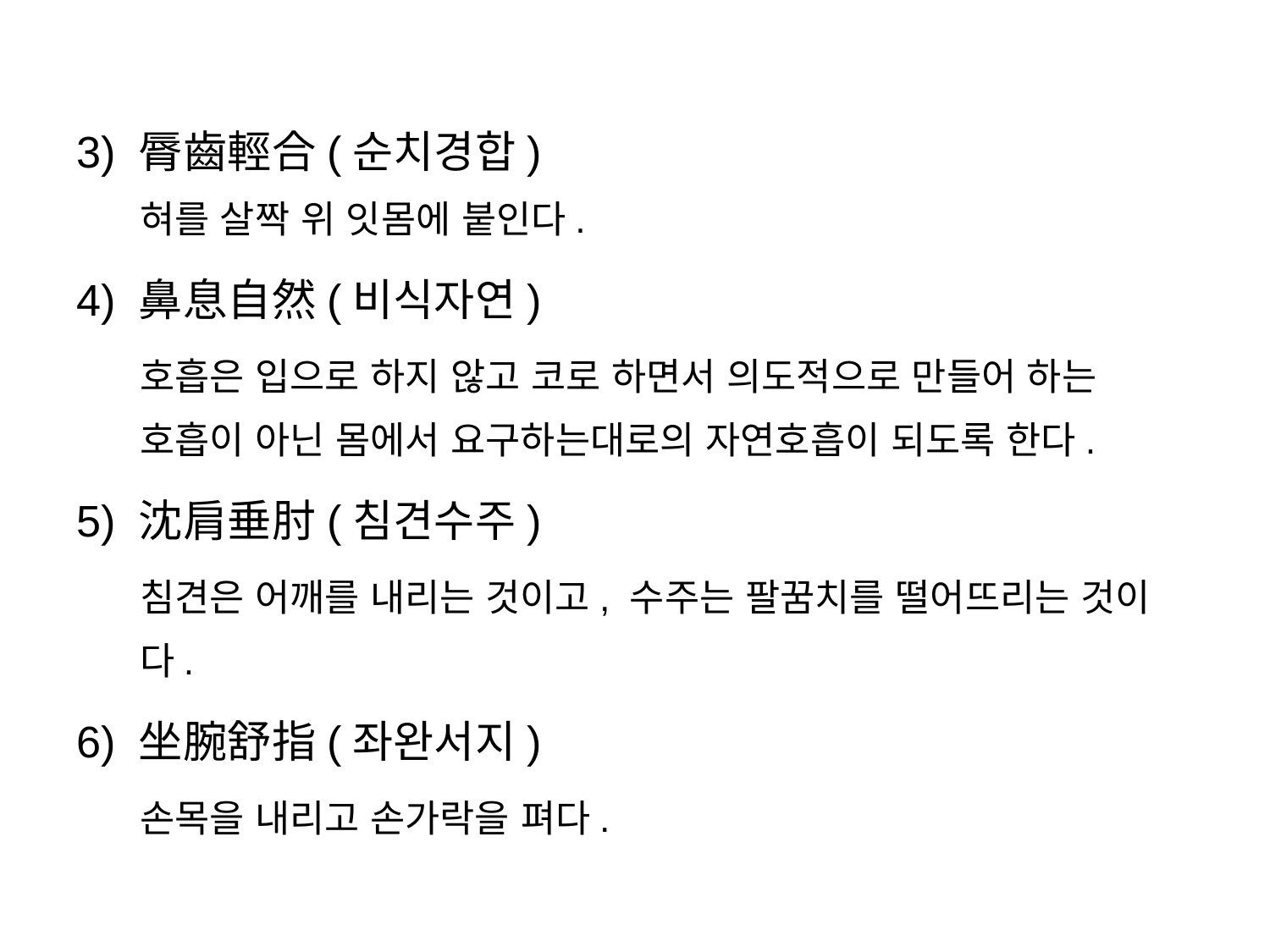

3) 脣齒輕合(순치경합)
혀를 살짝 위 잇몸에 붙인다.
4) 鼻息自然(비식자연)
호흡은 입으로 하지 않고 코로 하면서 의도적으로 만들어 하는 호흡이 아닌 몸에서 요구하는대로의 자연호흡이 되도록 한다.
5) 沈肩垂肘(침견수주)
침견은 어깨를 내리는 것이고, 수주는 팔꿈치를 떨어뜨리는 것이다.
6) 坐腕舒指(좌완서지)
손목을 내리고 손가락을 펴다.